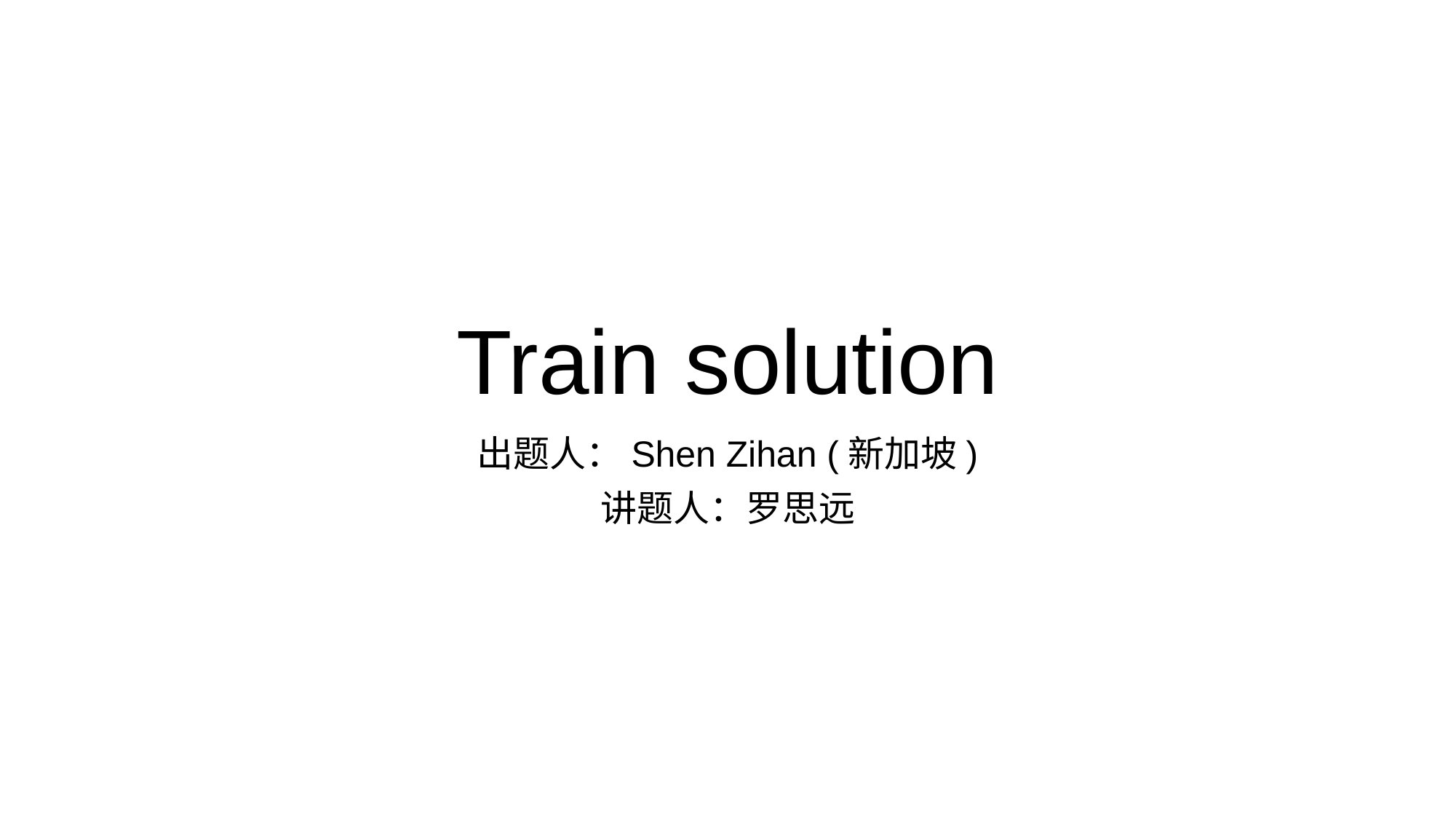

# Train solution
出题人：Shen Zihan (新加坡)
讲题人：罗思远